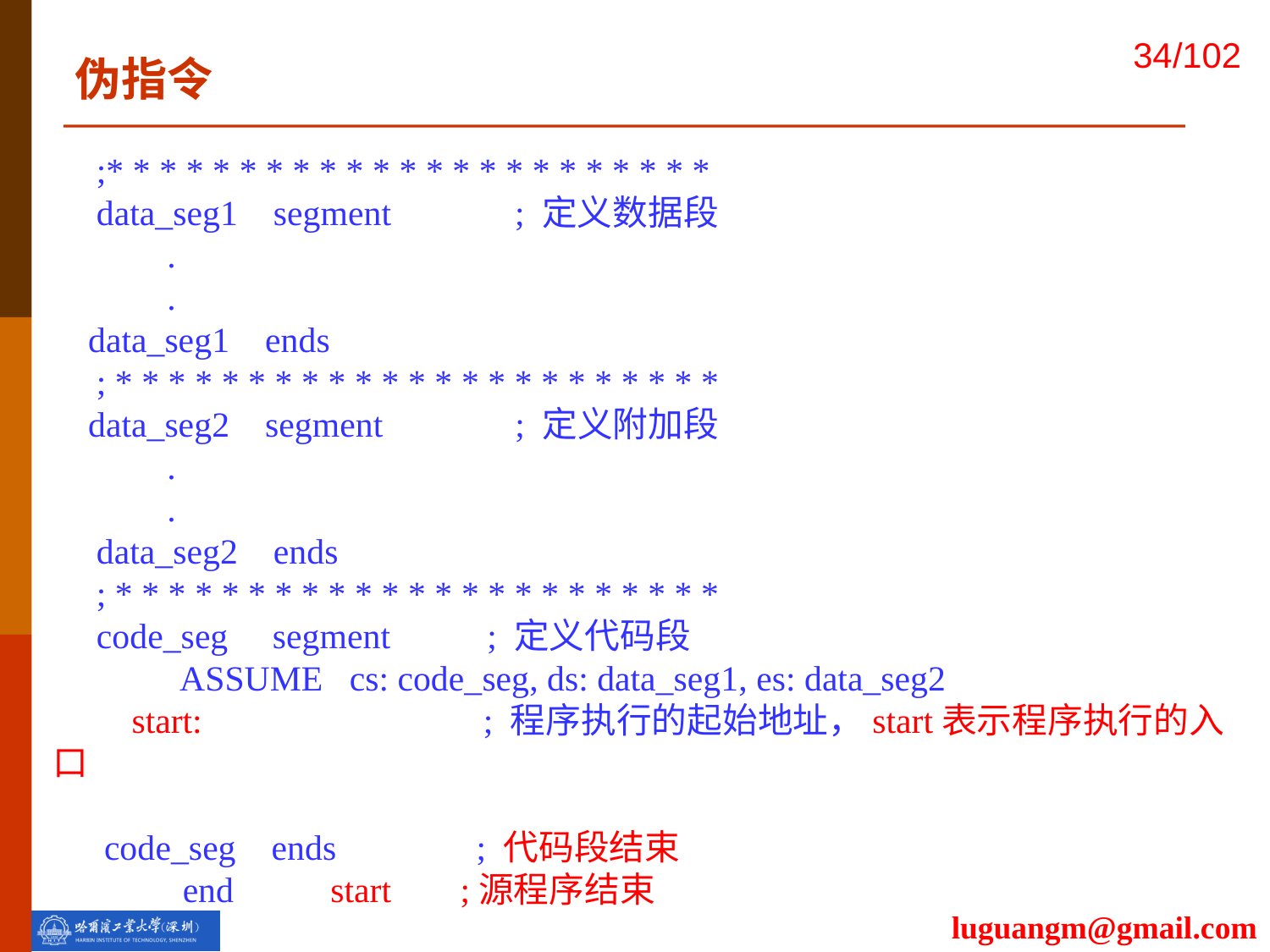

伪指令
　;* * * * * * * * * * * * * * * * * * * * * * *
　data_seg1    segment        　; 定义数据段
　　　.
　　　.
    data_seg1    ends
　; * * * * * * * * * * * * * * * * * * * * * * *
    data_seg2    segment 　　　; 定义附加段
　　　.
　　　.
　data_seg2    ends
　; * * * * * * * * * * * * * * * * * * * * * * *
　code_seg     segment 　　; 定义代码段
	ASSUME   cs: code_seg, ds: data_seg1, es: data_seg2
　　start: 　　　　　　　 ; 程序执行的起始地址，start表示程序执行的入口
　　　　　　　　　　　　
　 code_seg    ends 　　　 ; 代码段结束
　　　  end 　　start	   ;源程序结束